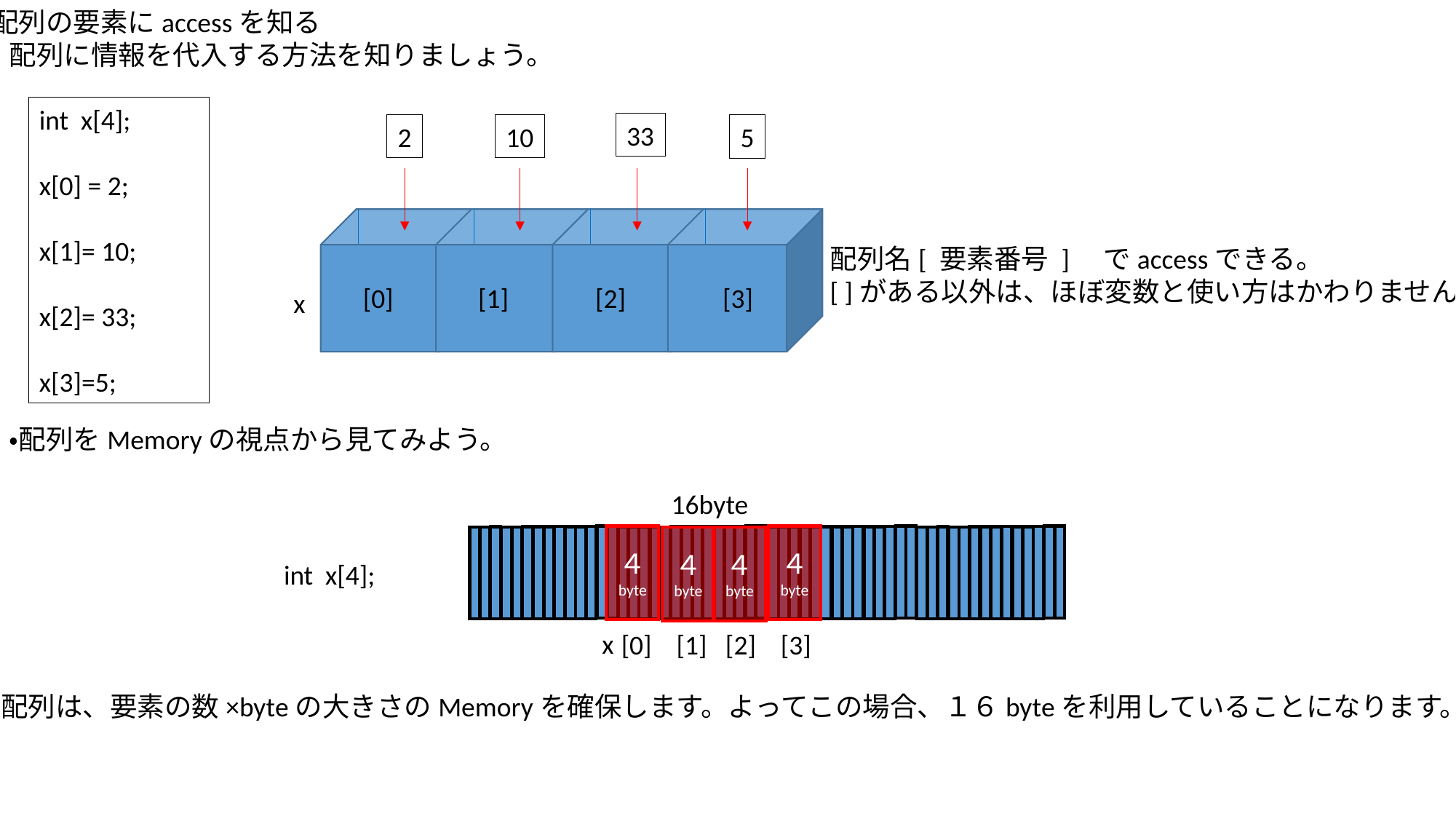

・配列の要素にaccessを知る
　配列に情報を代入する方法を知りましょう。
int  x[4];

x[0] = 2;

x[1]= 10;

x[2]= 33;

x[3]=5;
33
2
10
5

配列名[ 要素番号 ]　でaccessできる。
[ ]がある以外は、ほぼ変数と使い方はかわりません
[0]
[1]
[2]
[3]
x
・配列をMemoryの視点から見てみよう。
16byte
４
byte
４
byte

４
byte
４
byte
int  x[4];
x
[0]    [1]   [2]    [3]
配列は、要素の数×byteの大きさのMemoryを確保します。よってこの場合、１６byteを利用していることになります。